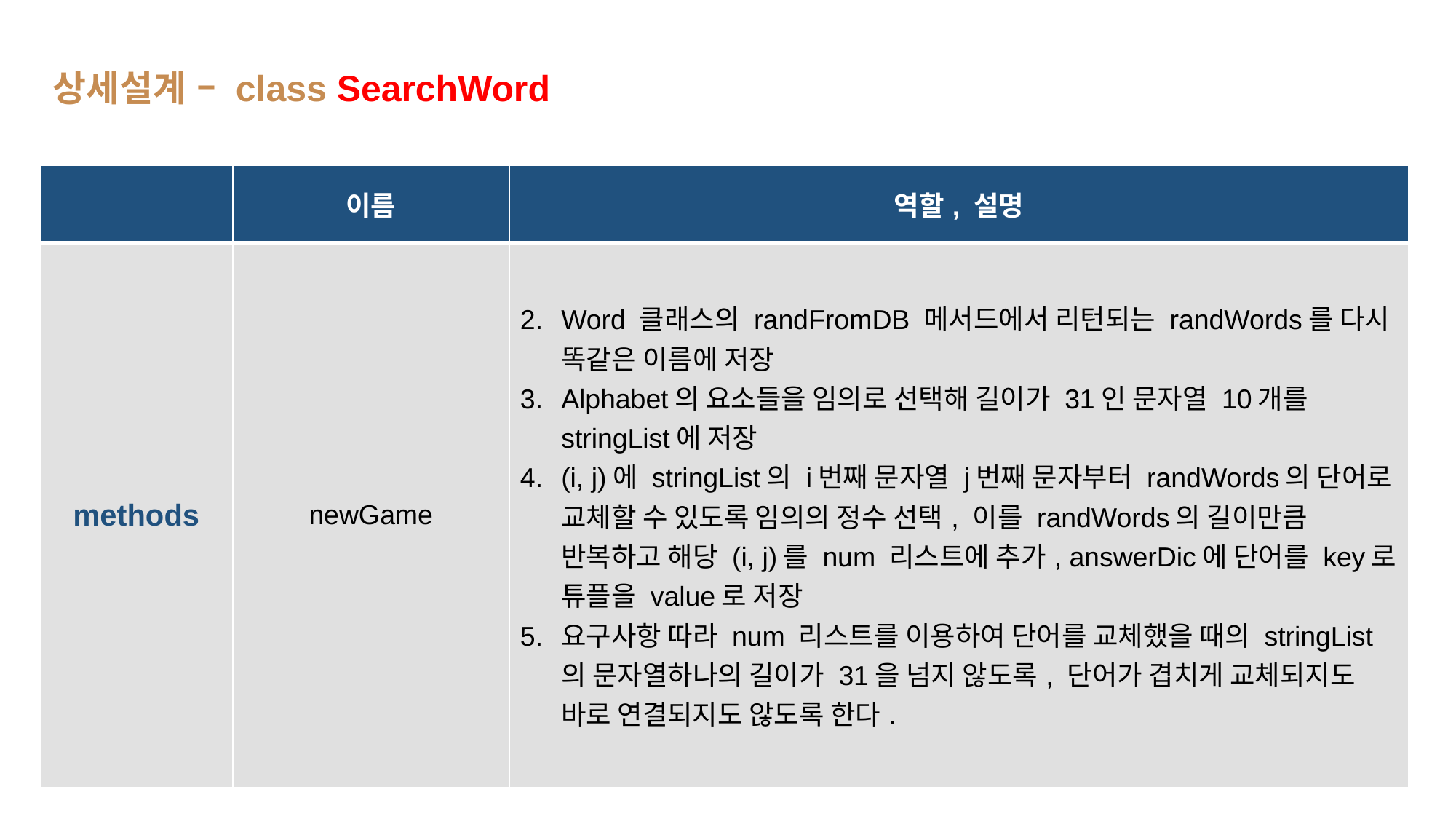

상세설계 – class SearchWord
|  | 이름 | 역할, 설명 |
| --- | --- | --- |
| methods | newGame | Word 클래스의 randFromDB 메서드에서 리턴되는 randWords를 다시 똑같은 이름에 저장 Alphabet의 요소들을 임의로 선택해 길이가 31인 문자열 10개를 stringList에 저장 (i, j)에 stringList의 i번째 문자열 j번째 문자부터 randWords의 단어로 교체할 수 있도록 임의의 정수 선택, 이를 randWords의 길이만큼 반복하고 해당 (i, j)를 num 리스트에 추가, answerDic에 단어를 key로 튜플을 value로 저장 요구사항 따라 num 리스트를 이용하여 단어를 교체했을 때의 stringList의 문자열하나의 길이가 31을 넘지 않도록, 단어가 겹치게 교체되지도 바로 연결되지도 않도록 한다. |